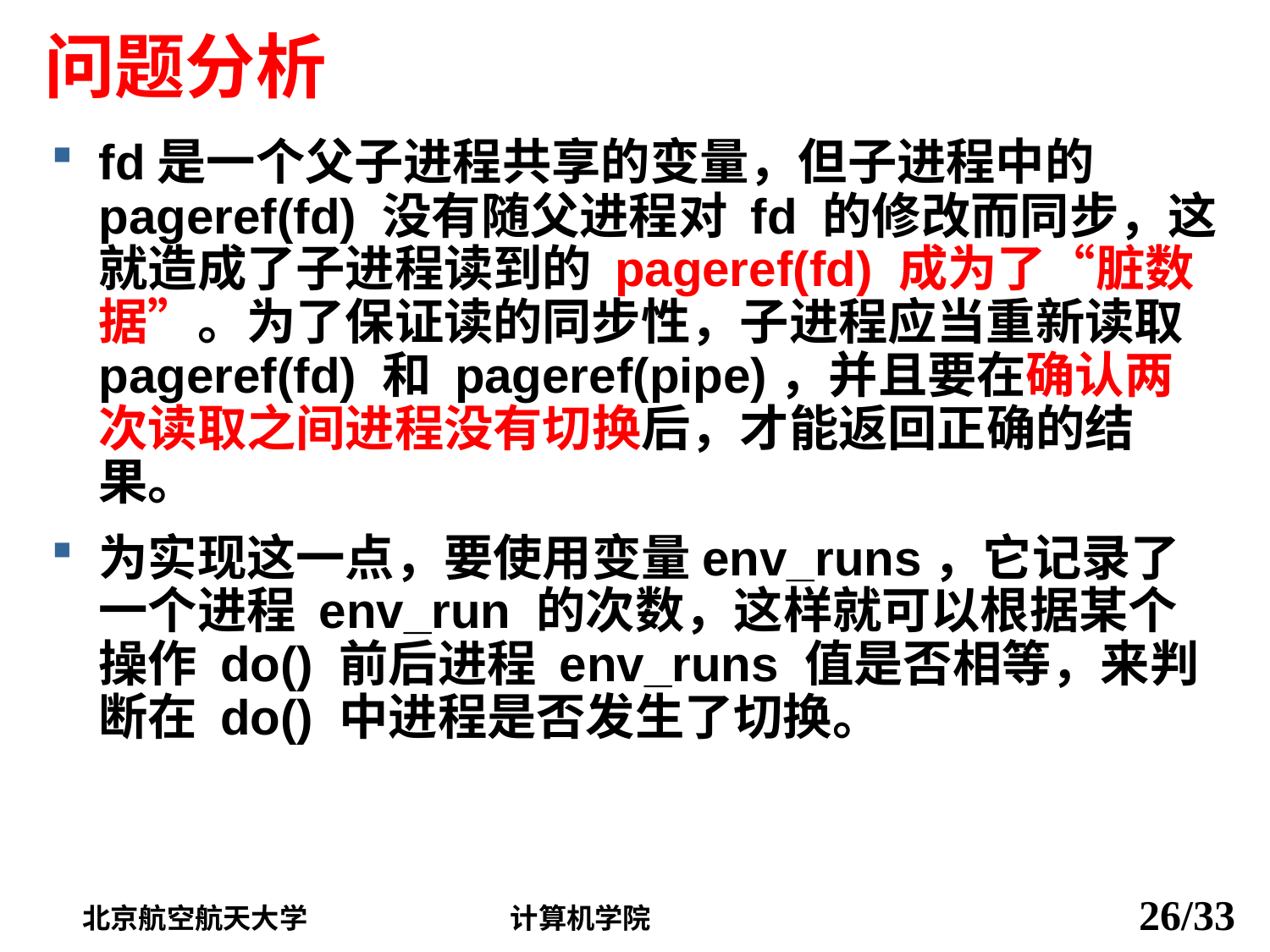

# 问题分析
fd是一个父子进程共享的变量，但子进程中的pageref(fd) 没有随父进程对 fd 的修改而同步，这就造成了子进程读到的 pageref(fd) 成为了“脏数据”。为了保证读的同步性，子进程应当重新读取 pageref(fd) 和 pageref(pipe)，并且要在确认两次读取之间进程没有切换后，才能返回正确的结果。
为实现这一点，要使用变量env_runs，它记录了一个进程 env_run 的次数，这样就可以根据某个操作 do() 前后进程 env_runs 值是否相等，来判断在 do() 中进程是否发生了切换。